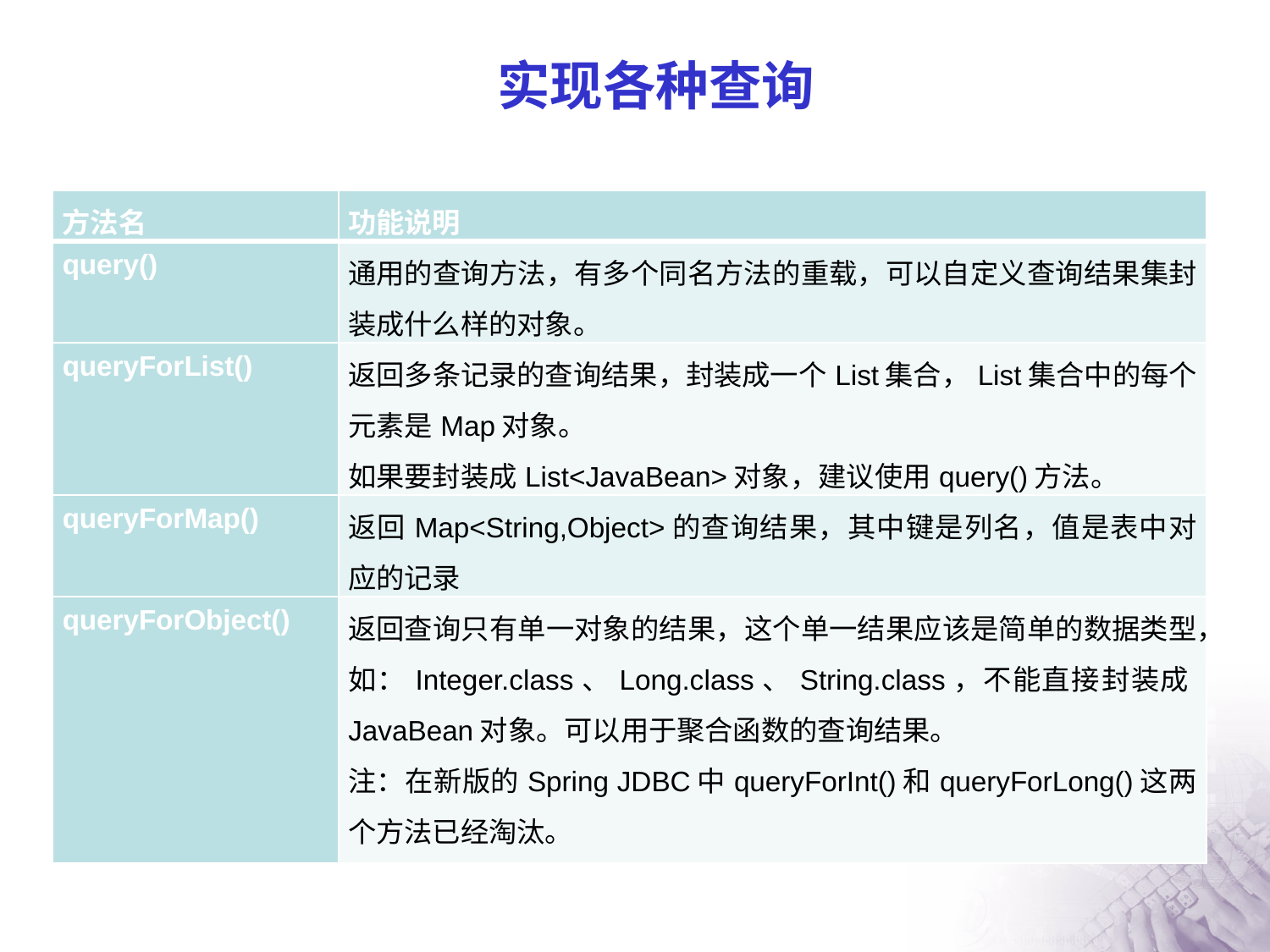

# 实现各种查询
| 方法名 | 功能说明 |
| --- | --- |
| query() | 通用的查询方法，有多个同名方法的重载，可以自定义查询结果集封装成什么样的对象。 |
| queryForList() | 返回多条记录的查询结果，封装成一个List集合，List集合中的每个元素是Map对象。 如果要封装成List<JavaBean>对象，建议使用query()方法。 |
| queryForMap() | 返回Map<String,Object>的查询结果，其中键是列名，值是表中对应的记录 |
| queryForObject() | 返回查询只有单一对象的结果，这个单一结果应该是简单的数据类型，如：Integer.class、Long.class、String.class，不能直接封装成JavaBean对象。可以用于聚合函数的查询结果。 注：在新版的Spring JDBC中queryForInt()和queryForLong()这两个方法已经淘汰。 |